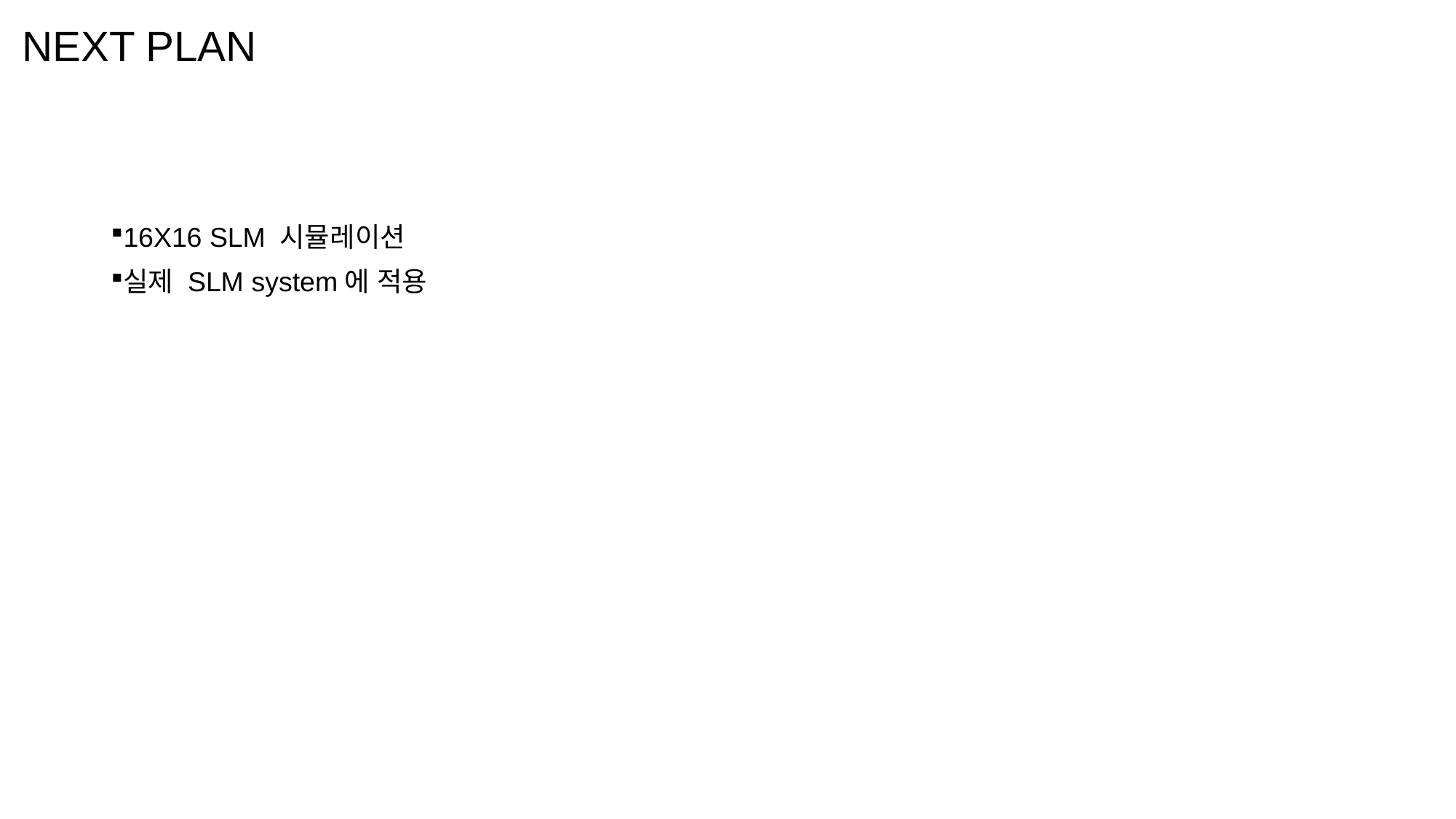

# NEXT PLAN
16X16 SLM 시뮬레이션
실제 SLM system에 적용